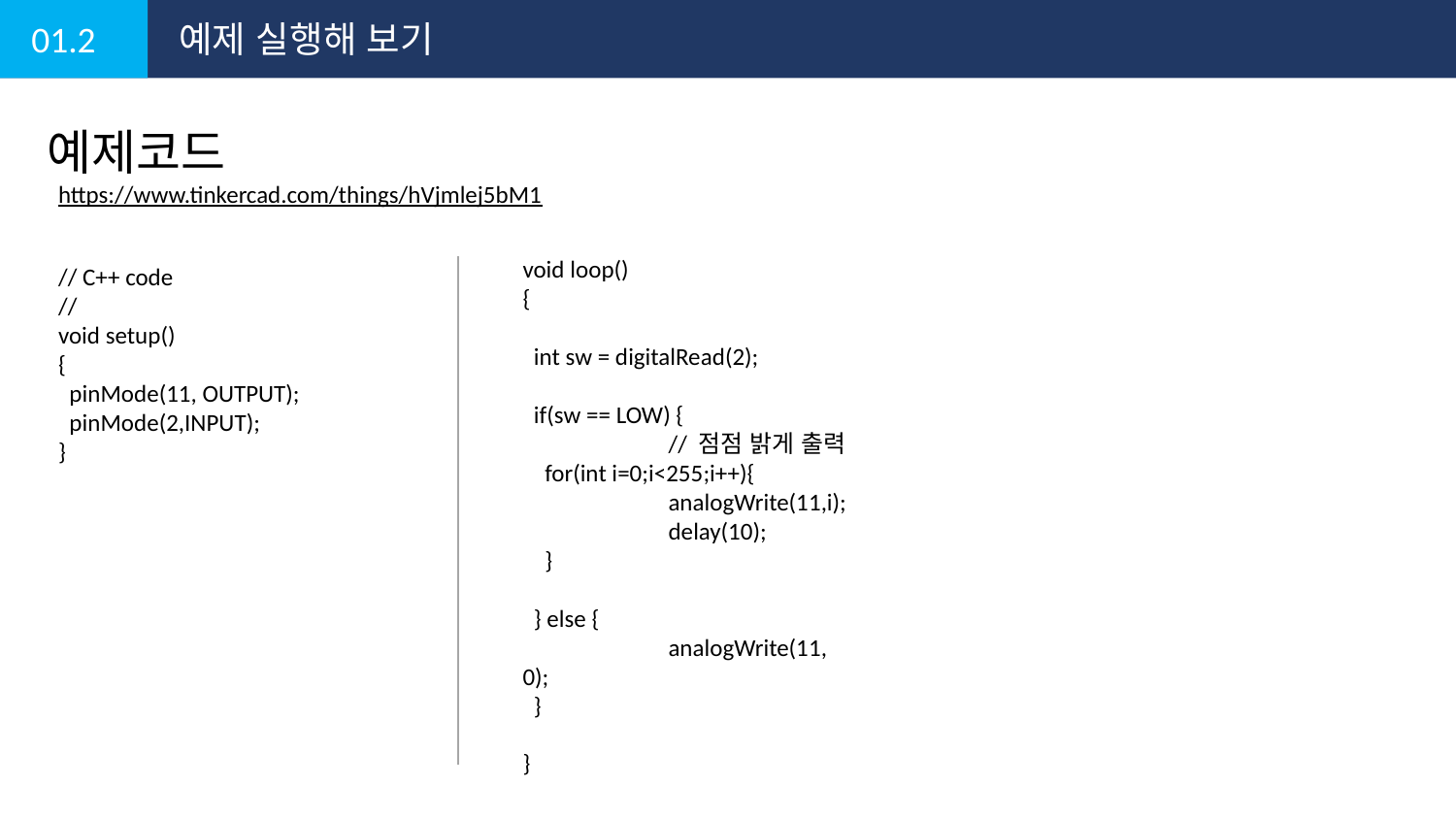

01.2
예제 실행해 보기
예제코드
https://www.tinkercad.com/things/hVjmlej5bM1
void loop()
{

  int sw = digitalRead(2);

  if(sw == LOW) {
  	// 점점 밝게 출력
    for(int i=0;i<255;i++){
    	analogWrite(11,i);
    	delay(10);
    }

  } else {
  	analogWrite(11, 0);
  }

}
// C++ code
//
void setup()
{
  pinMode(11, OUTPUT);
  pinMode(2,INPUT);
}